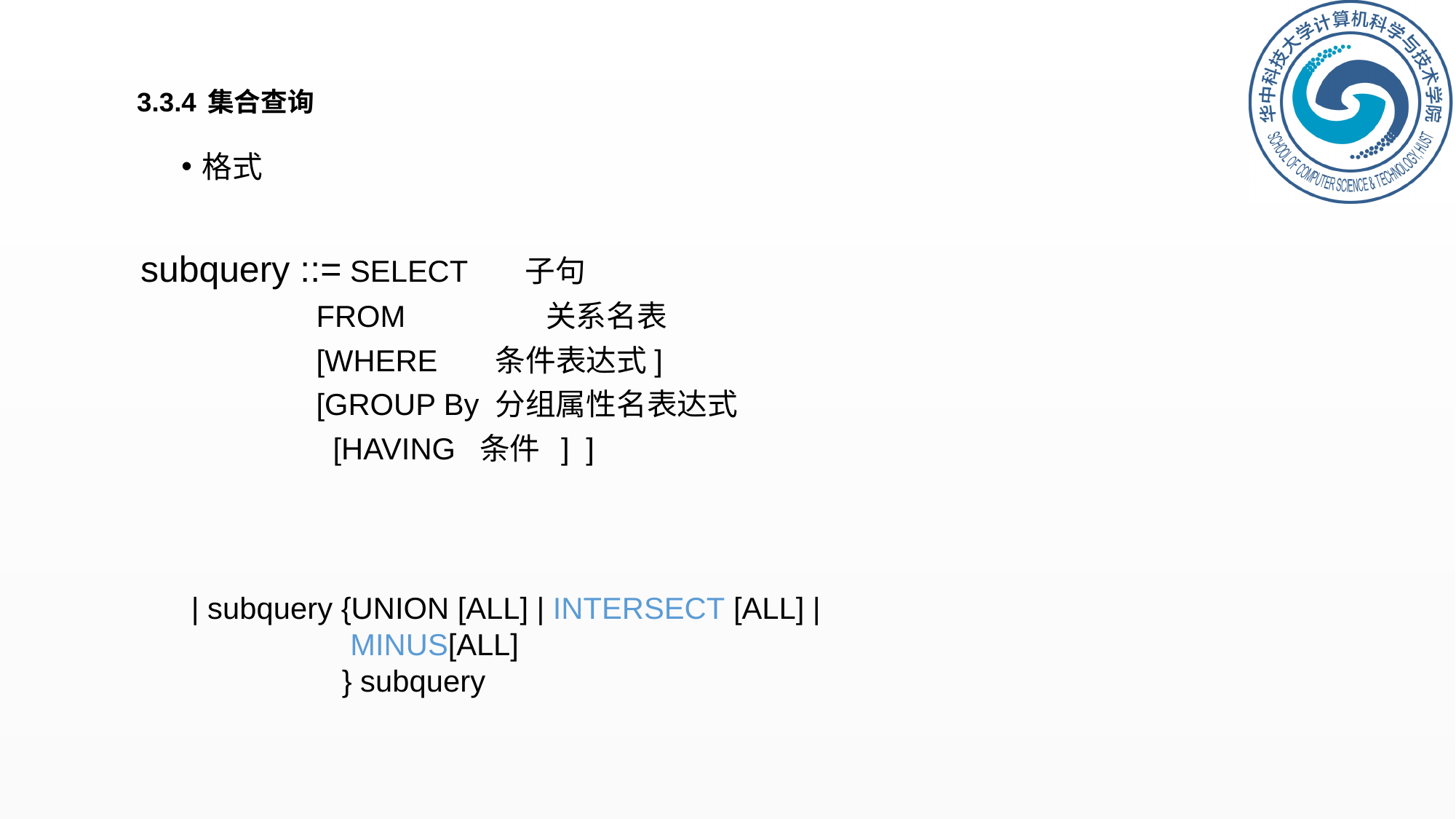

# 3.3.4 集合查询
格式

subquery ::= SELECT      子句
                     FROM	      关系名表
                     [WHERE      条件表达式]
                     [GROUP By 分组属性名表达式
                       [HAVING  条件  ]  ]
| subquery {UNION [ALL] | INTERSECT [ALL] |
                   MINUS[ALL]
                  } subquery